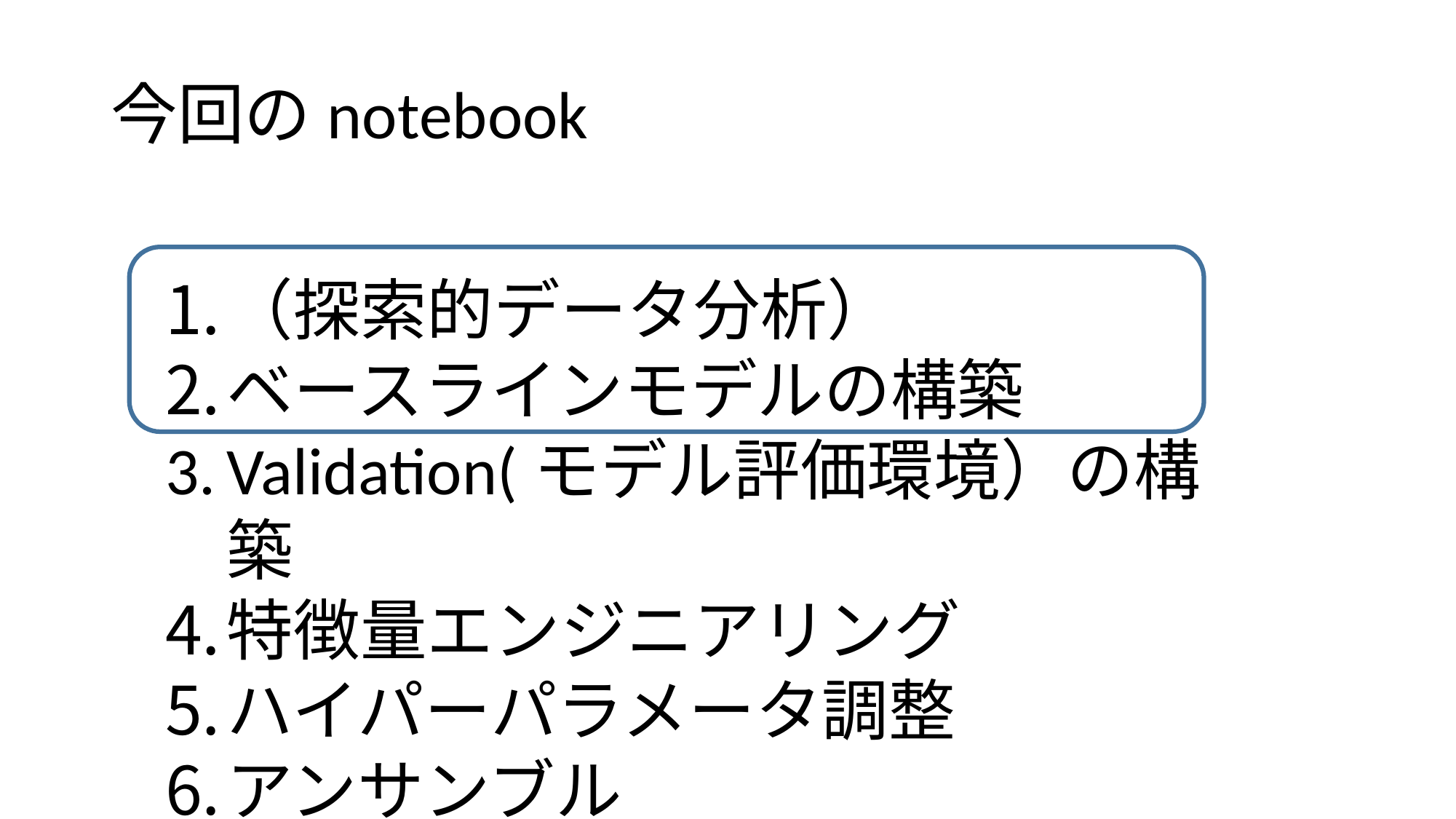

# 今回のnotebook

（探索的データ分析）
ベースラインモデルの構築
Validation(モデル評価環境）の構築
特徴量エンジニアリング
ハイパーパラメータ調整
アンサンブル